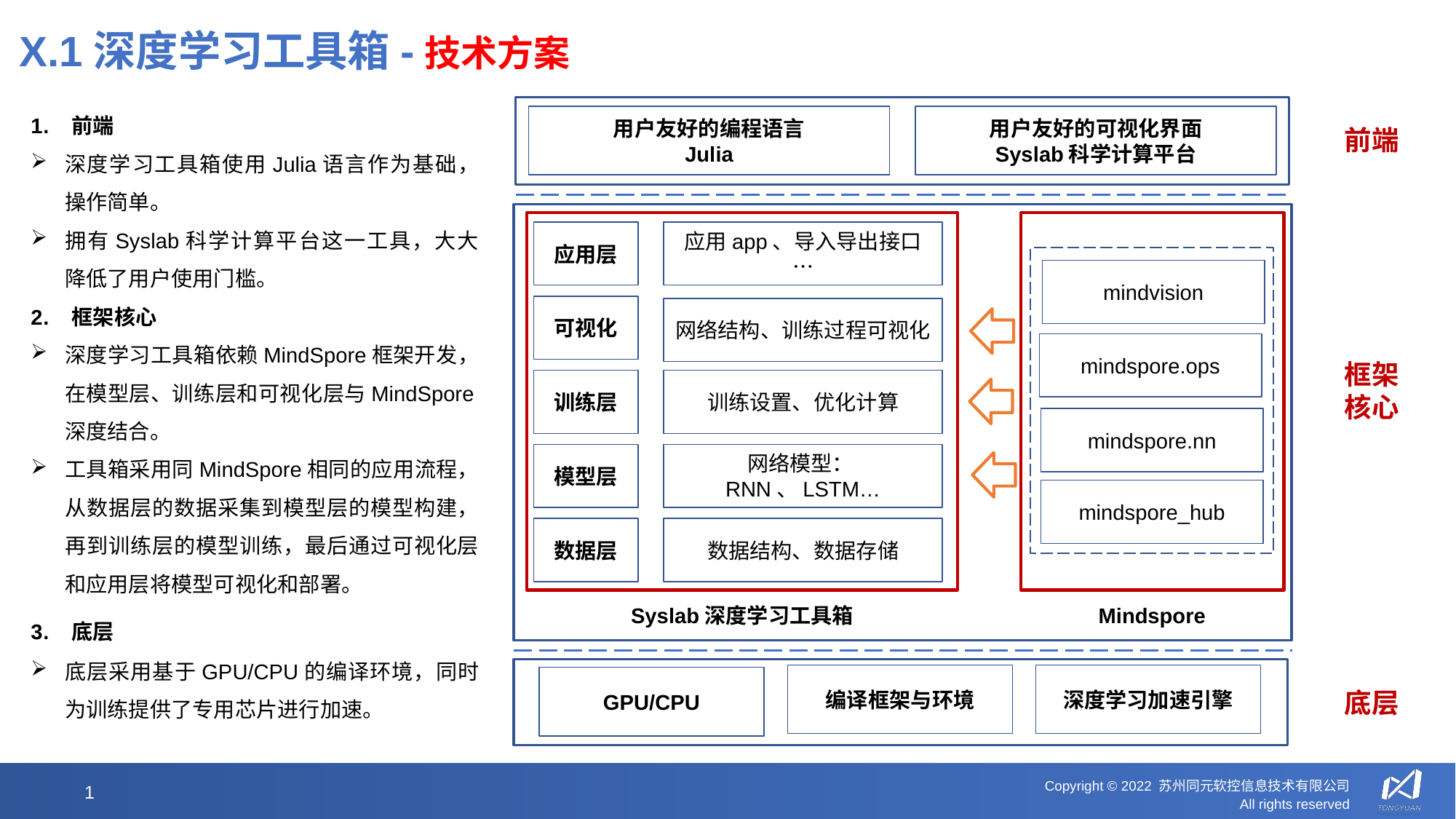

# X.1深度学习工具箱-技术方案
前端
深度学习工具箱使用Julia语言作为基础，操作简单。
拥有Syslab科学计算平台这一工具，大大降低了用户使用门槛。
框架核心
深度学习工具箱依赖MindSpore框架开发，在模型层、训练层和可视化层与MindSpore深度结合。
工具箱采用同MindSpore相同的应用流程，从数据层的数据采集到模型层的模型构建，再到训练层的模型训练，最后通过可视化层和应用层将模型可视化和部署。
底层
底层采用基于GPU/CPU的编译环境，同时为训练提供了专用芯片进行加速。
前端

用户友好的编程语言
Julia
用户友好的可视化界面
Syslab科学计算平台

应用层
应用app、导入导出接口…

mindvision
可视化
网络结构、训练过程可视化

mindspore.ops
框架核心
训练层
训练设置、优化计算

mindspore.nn
模型层
网络模型：RNN、LSTM…

mindspore_hub
数据结构、数据存储
数据层
Syslab深度学习工具箱
Mindspore

底层
编译框架与环境
深度学习加速引擎
GPU/CPU